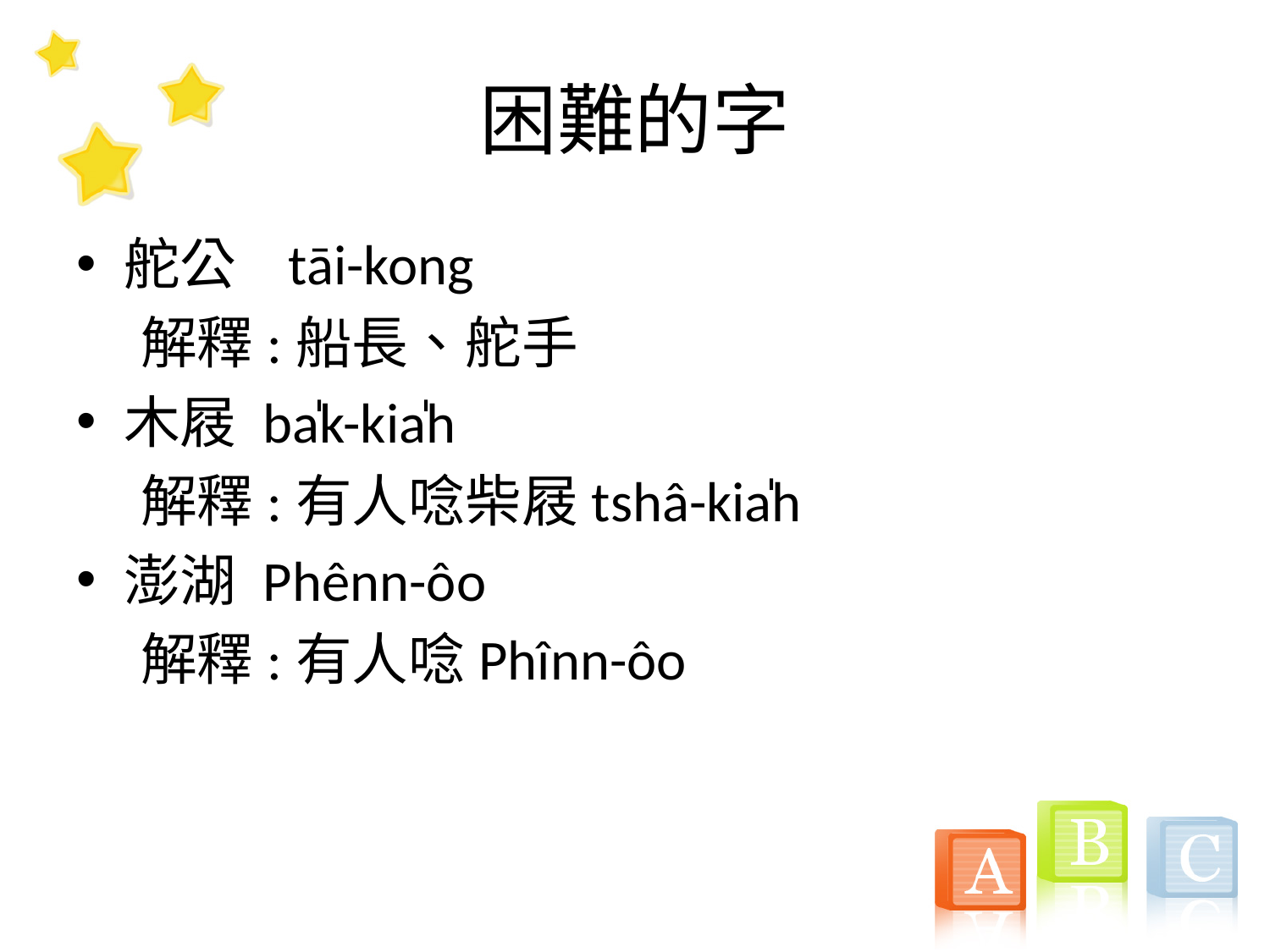

# 困難的字
舵公   tāi-kong
    解釋:船長、舵手
木屐 ba̍k-kia̍h
    解釋:有人唸柴屐tshâ-kia̍h
澎湖 Phênn-ôo
    解釋:有人唸Phînn-ôo